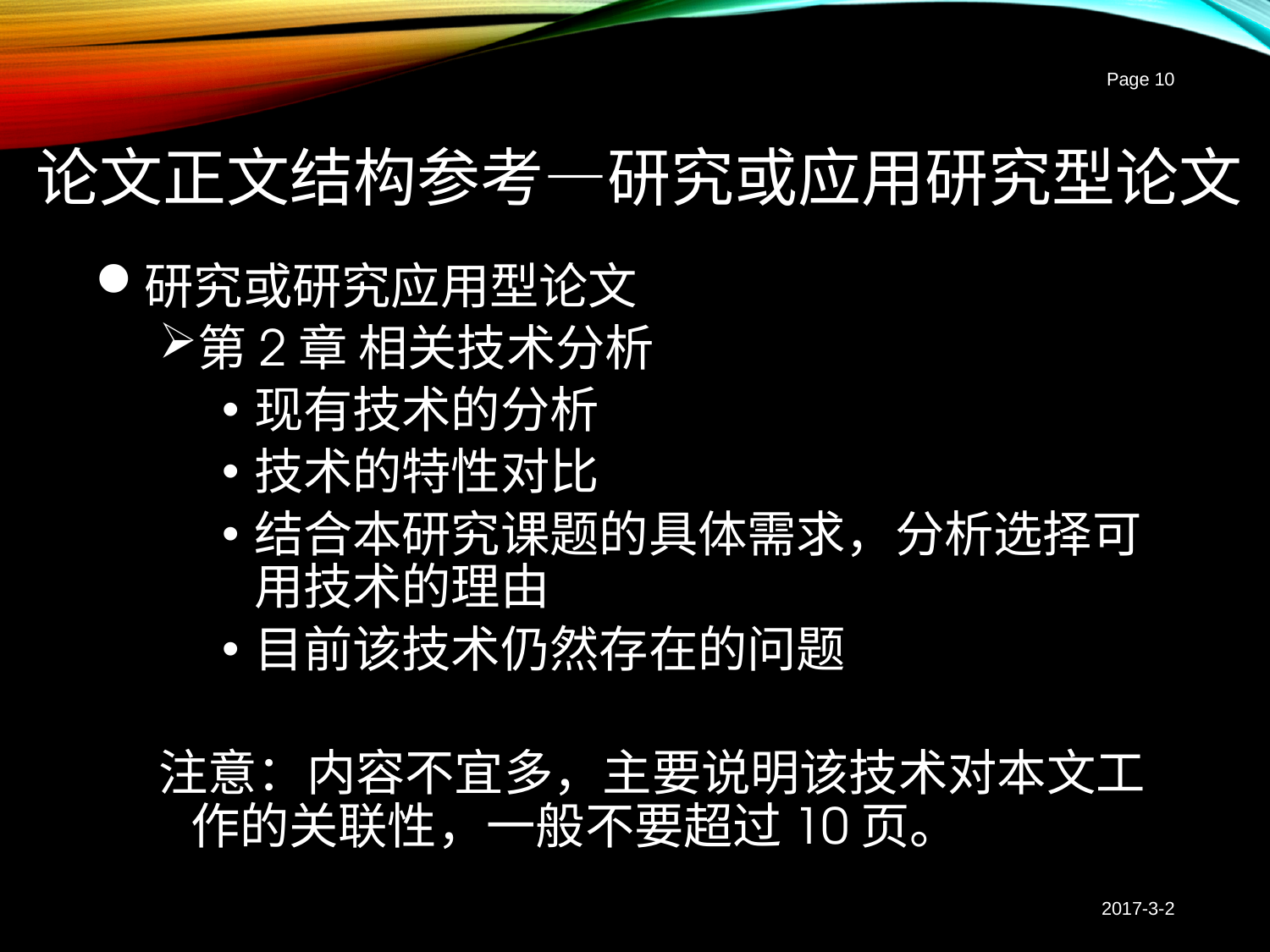

Page 10
# 论文正文结构参考—研究或应用研究型论文
研究或研究应用型论文
第2章 相关技术分析
现有技术的分析
技术的特性对比
结合本研究课题的具体需求，分析选择可用技术的理由
目前该技术仍然存在的问题

注意：内容不宜多，主要说明该技术对本文工作的关联性，一般不要超过10页。
2017-3-2